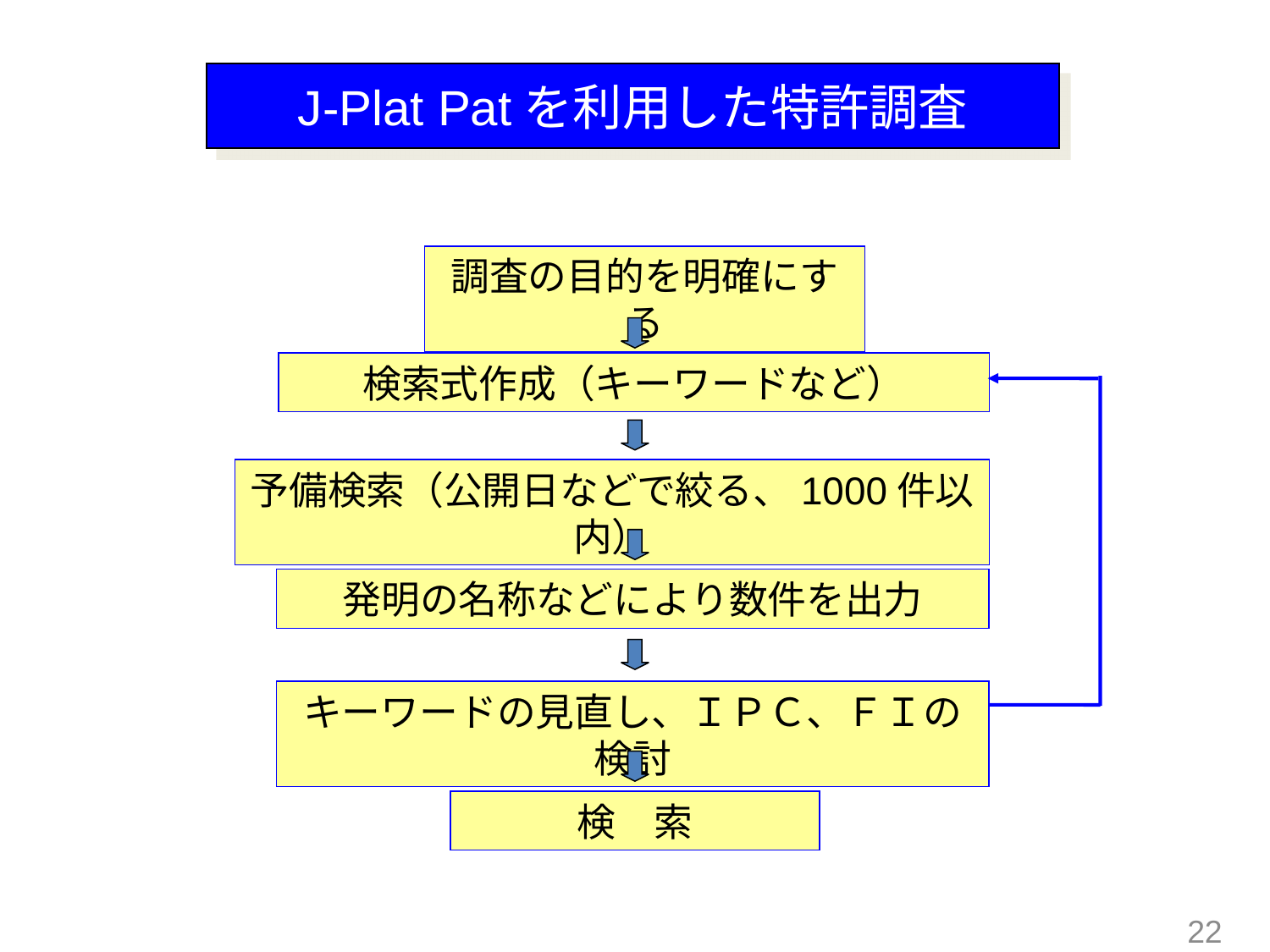

J-Plat Patを利用した特許調査
調査の目的を明確にする

検索式作成（キーワードなど）

予備検索（公開日などで絞る、1000件以内）

発明の名称などにより数件を出力

キーワードの見直し、ＩＰＣ、ＦＩの検討

検　索
22